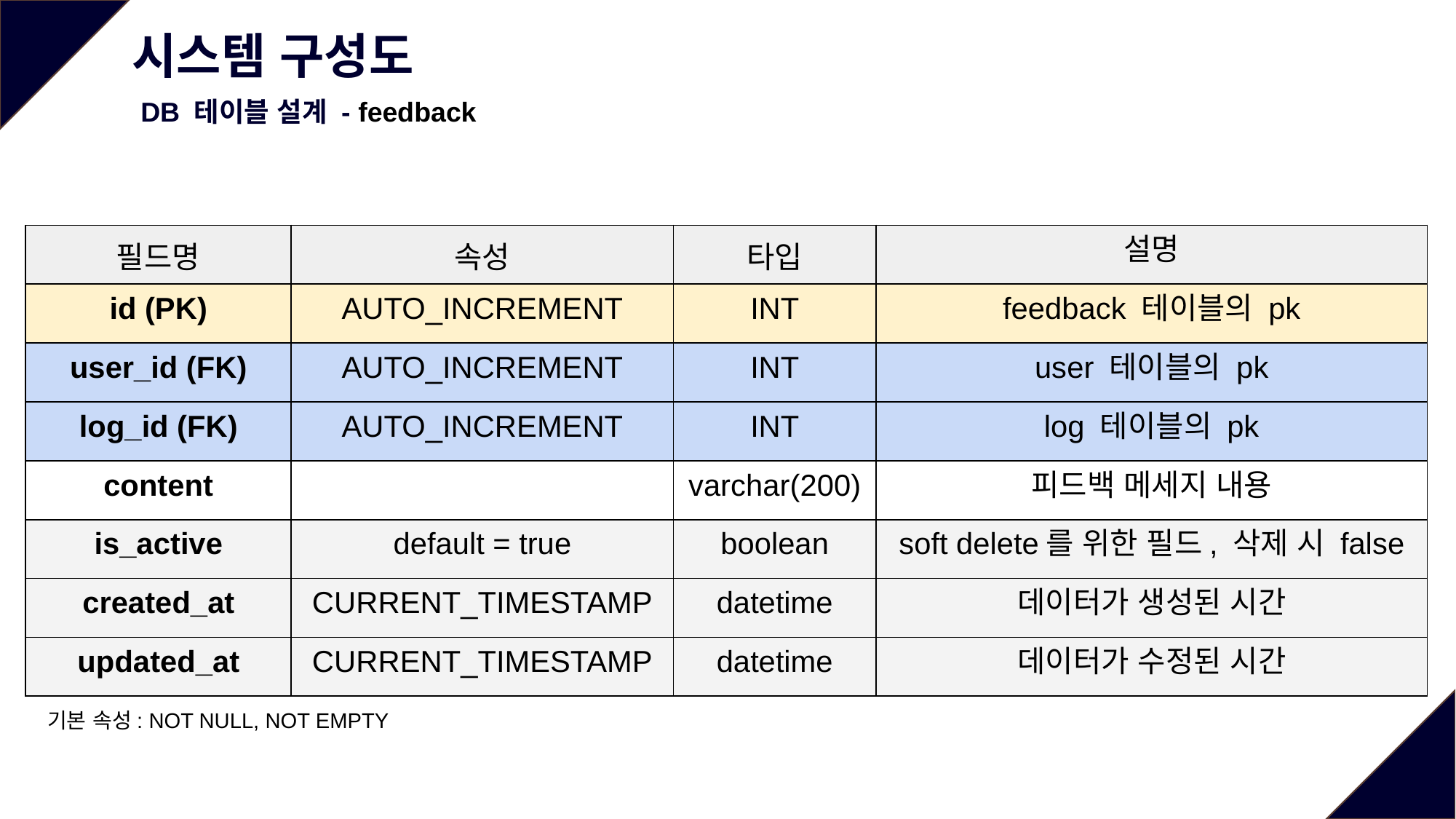

시스템 구성도
DB 테이블 설계 - feedback
| 필드명 | 속성 | 타입 | 설명 |
| --- | --- | --- | --- |
| id (PK) | AUTO\_INCREMENT | INT | feedback 테이블의 pk |
| user\_id (FK) | AUTO\_INCREMENT | INT | user 테이블의 pk |
| log\_id (FK) | AUTO\_INCREMENT | INT | log 테이블의 pk |
| content |  | varchar(200) | 피드백 메세지 내용 |
| is\_active | default = true | boolean | soft delete를 위한 필드, 삭제 시 false |
| created\_at | CURRENT\_TIMESTAMP | datetime | 데이터가 생성된 시간 |
| updated\_at | CURRENT\_TIMESTAMP | datetime | 데이터가 수정된 시간 |
기본 속성: NOT NULL, NOT EMPTY